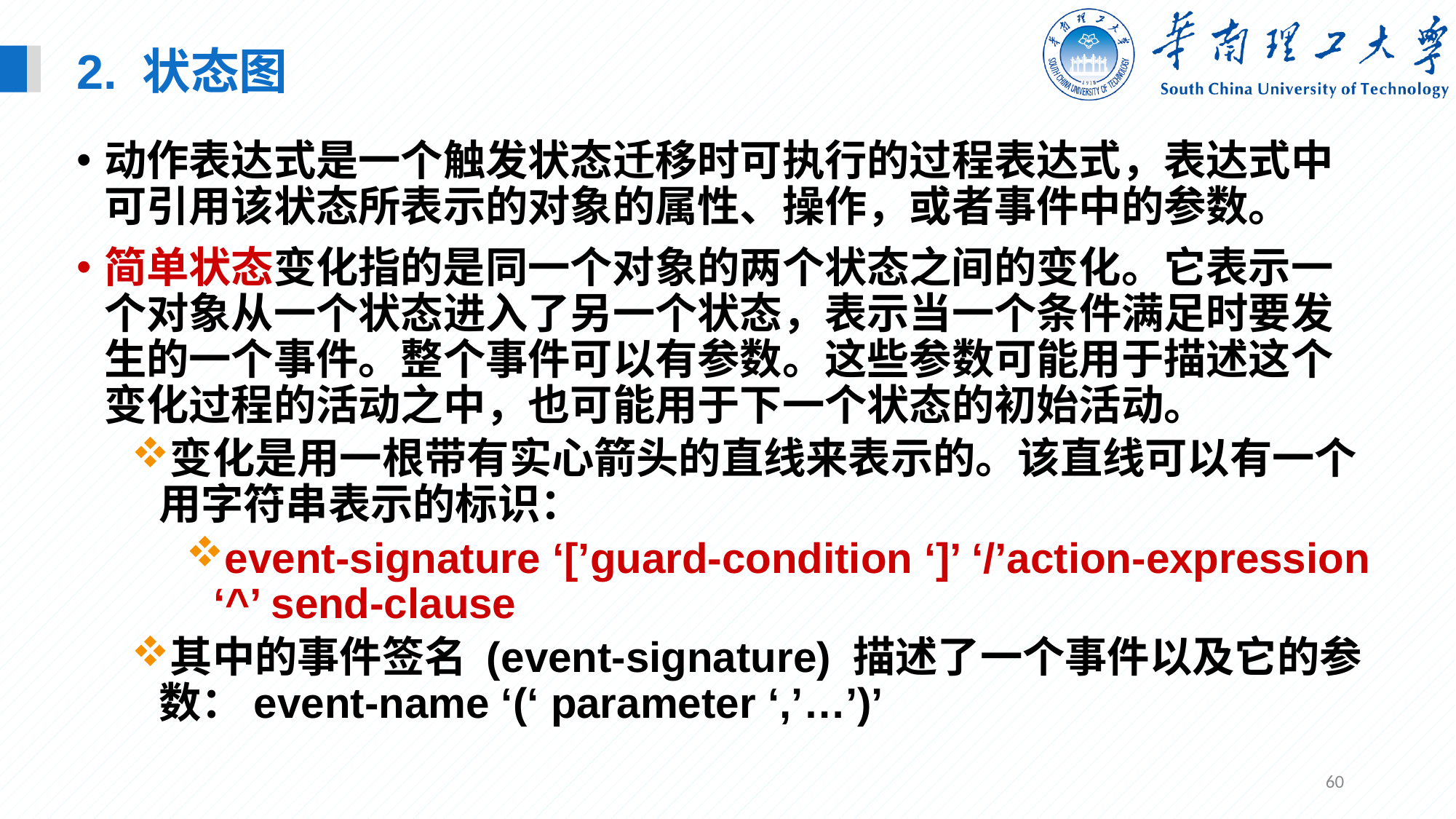

2. 状态图
动作表达式是一个触发状态迁移时可执行的过程表达式，表达式中可引用该状态所表示的对象的属性、操作，或者事件中的参数。
简单状态变化指的是同一个对象的两个状态之间的变化。它表示一个对象从一个状态进入了另一个状态，表示当一个条件满足时要发生的一个事件。整个事件可以有参数。这些参数可能用于描述这个变化过程的活动之中，也可能用于下一个状态的初始活动。
变化是用一根带有实心箭头的直线来表示的。该直线可以有一个用字符串表示的标识：
event-signature ‘[’guard-condition ‘]’ ‘/’action-expression ‘^’ send-clause
其中的事件签名 (event-signature) 描述了一个事件以及它的参数：event-name ‘(‘ parameter ‘,’…’)’

60